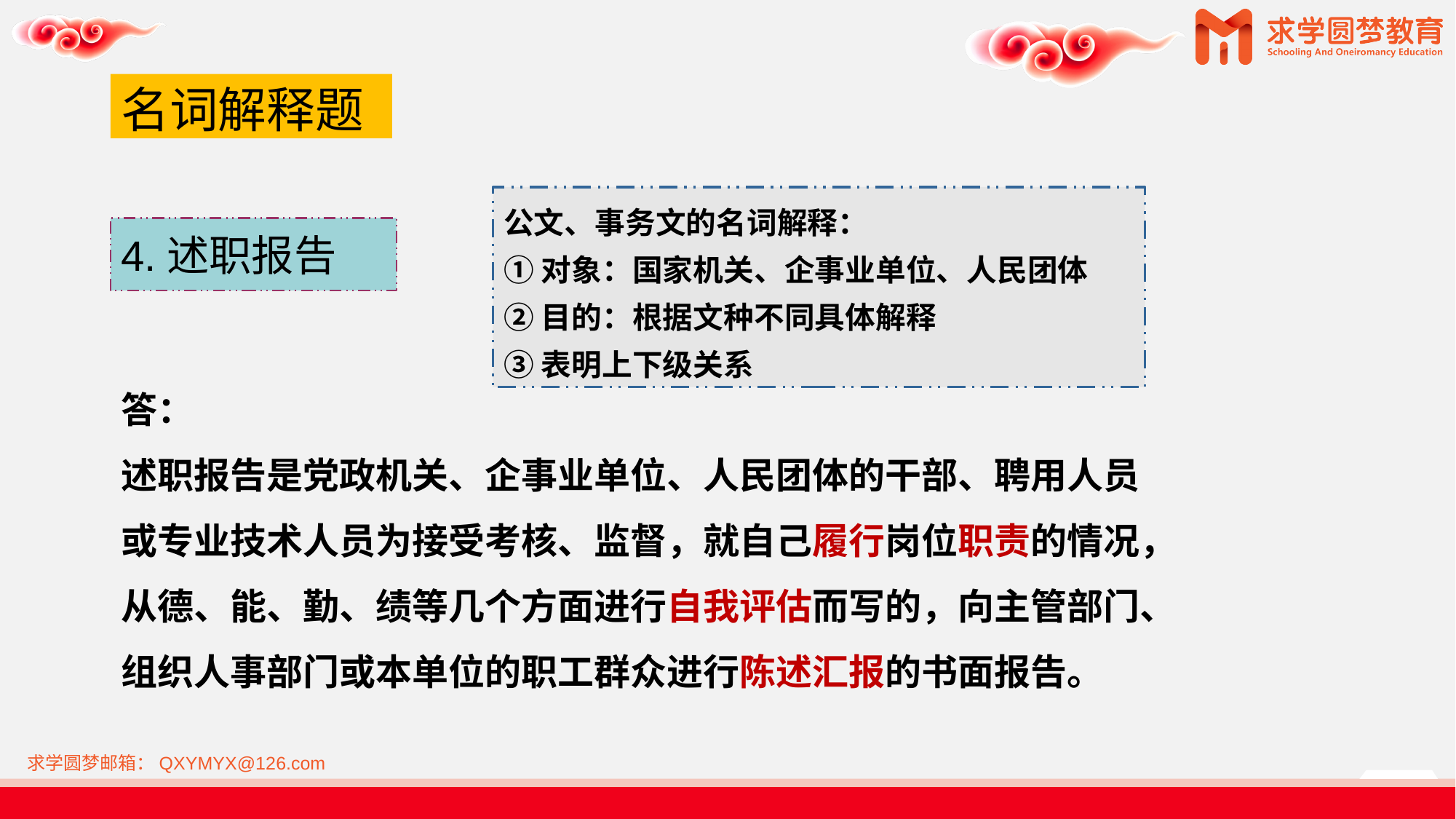

# 名词解释题
公文、事务文的名词解释：
①对象：国家机关、企事业单位、人民团体
②目的：根据文种不同具体解释
③表明上下级关系
4.述职报告

答：
述职报告是党政机关、企事业单位、人民团体的干部、聘用人员或专业技术人员为接受考核、监督，就自己履行岗位职责的情况，从德、能、勤、绩等几个方面进行自我评估而写的，向主管部门、组织人事部门或本单位的职工群众进行陈述汇报的书面报告。